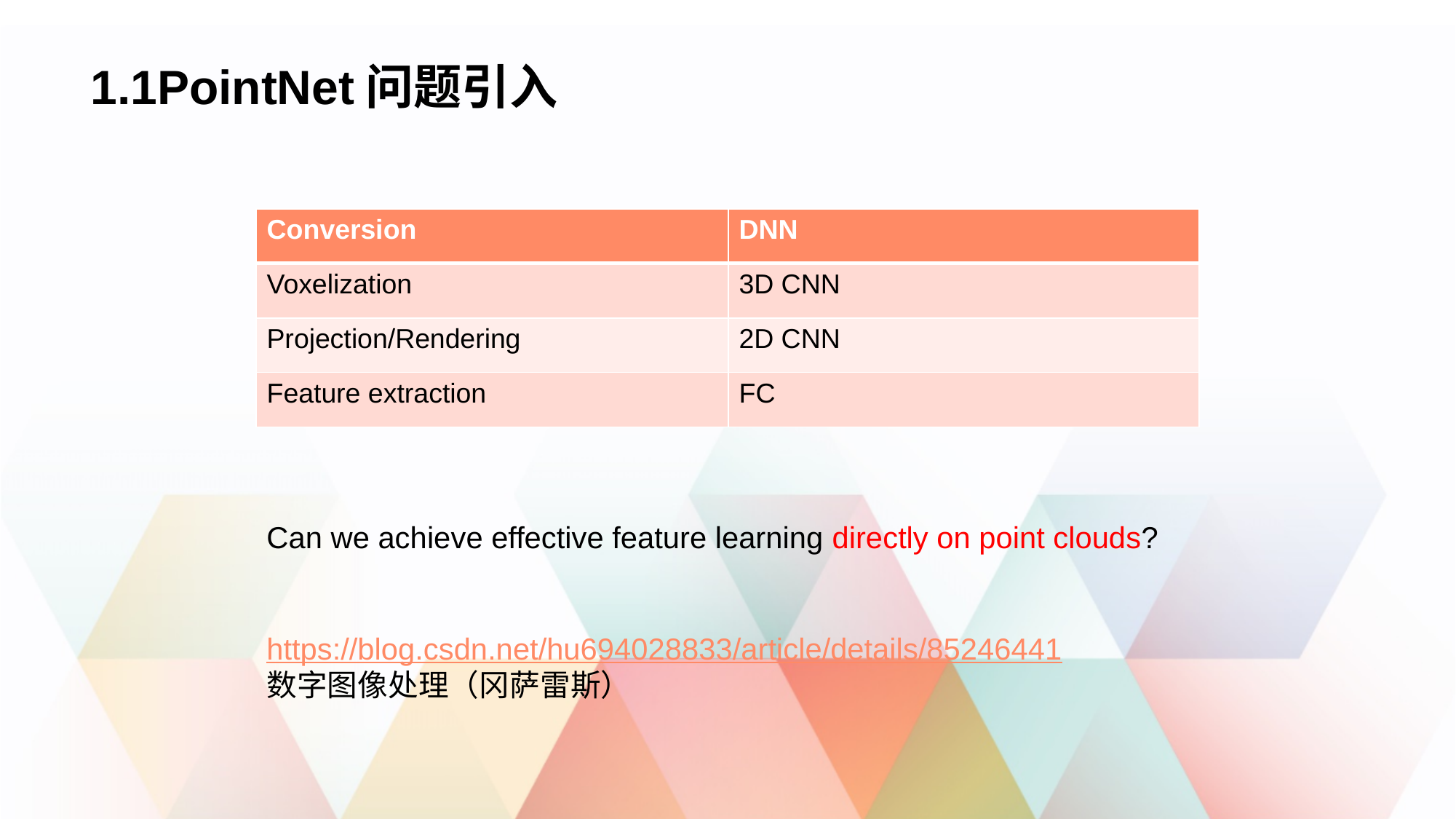

1.1PointNet问题引入
| Conversion | DNN |
| --- | --- |
| Voxelization | 3D CNN |
| Projection/Rendering | 2D CNN |
| Feature extraction | FC |
Can we achieve effective feature learning directly on point clouds?
https://blog.csdn.net/hu694028833/article/details/85246441
数字图像处理（冈萨雷斯）